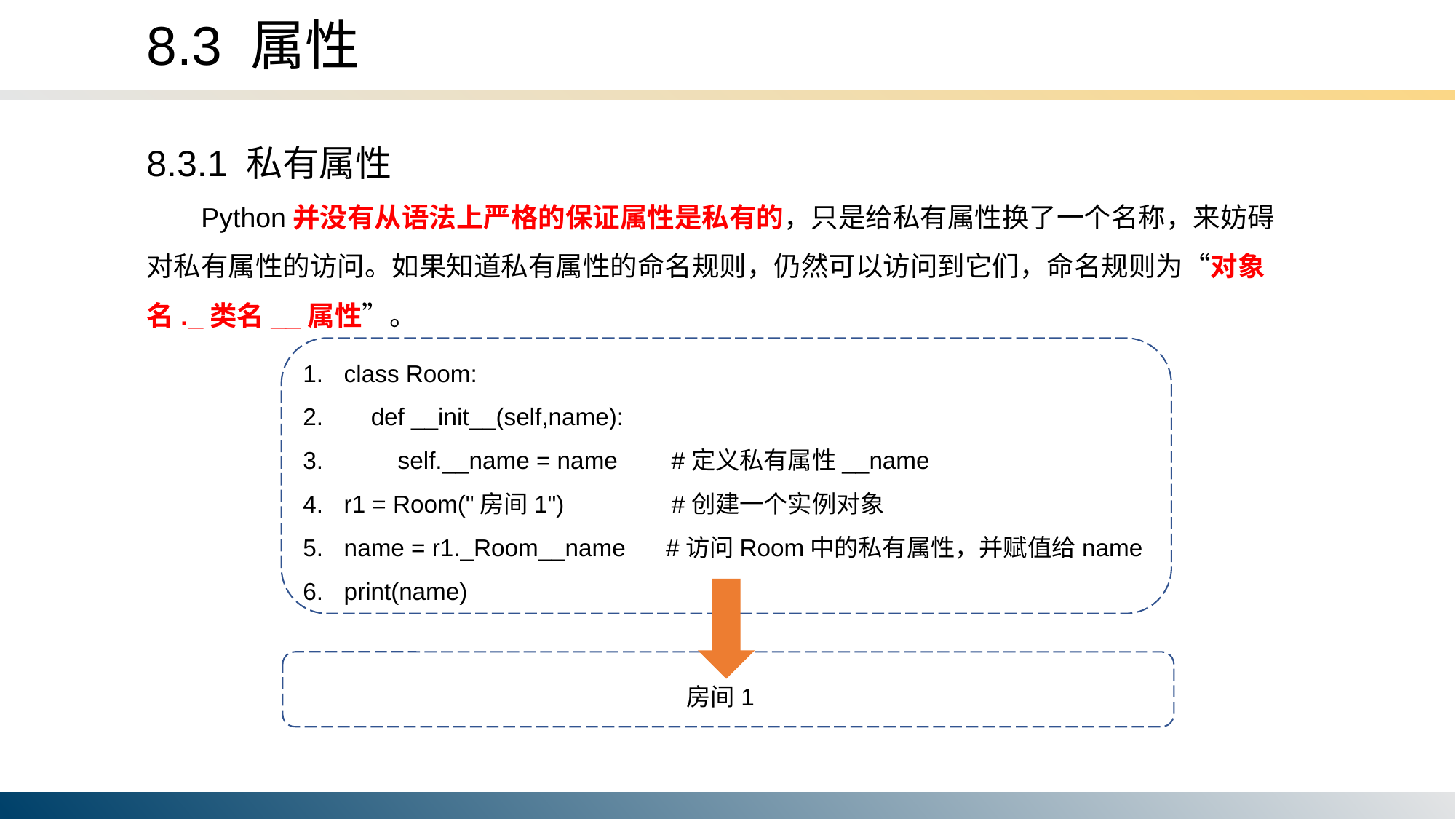

8.3 属性
8.3.1 私有属性
Python并没有从语法上严格的保证属性是私有的，只是给私有属性换了一个名称，来妨碍对私有属性的访问。如果知道私有属性的命名规则，仍然可以访问到它们，命名规则为“对象名._类名__属性”。

class Room:
    def __init__(self,name):
        self.__name = name        #定义私有属性__name
r1 = Room("房间1")                #创建一个实例对象
name = r1._Room__name      #访问Room中的私有属性，并赋值给name
print(name)

房间1